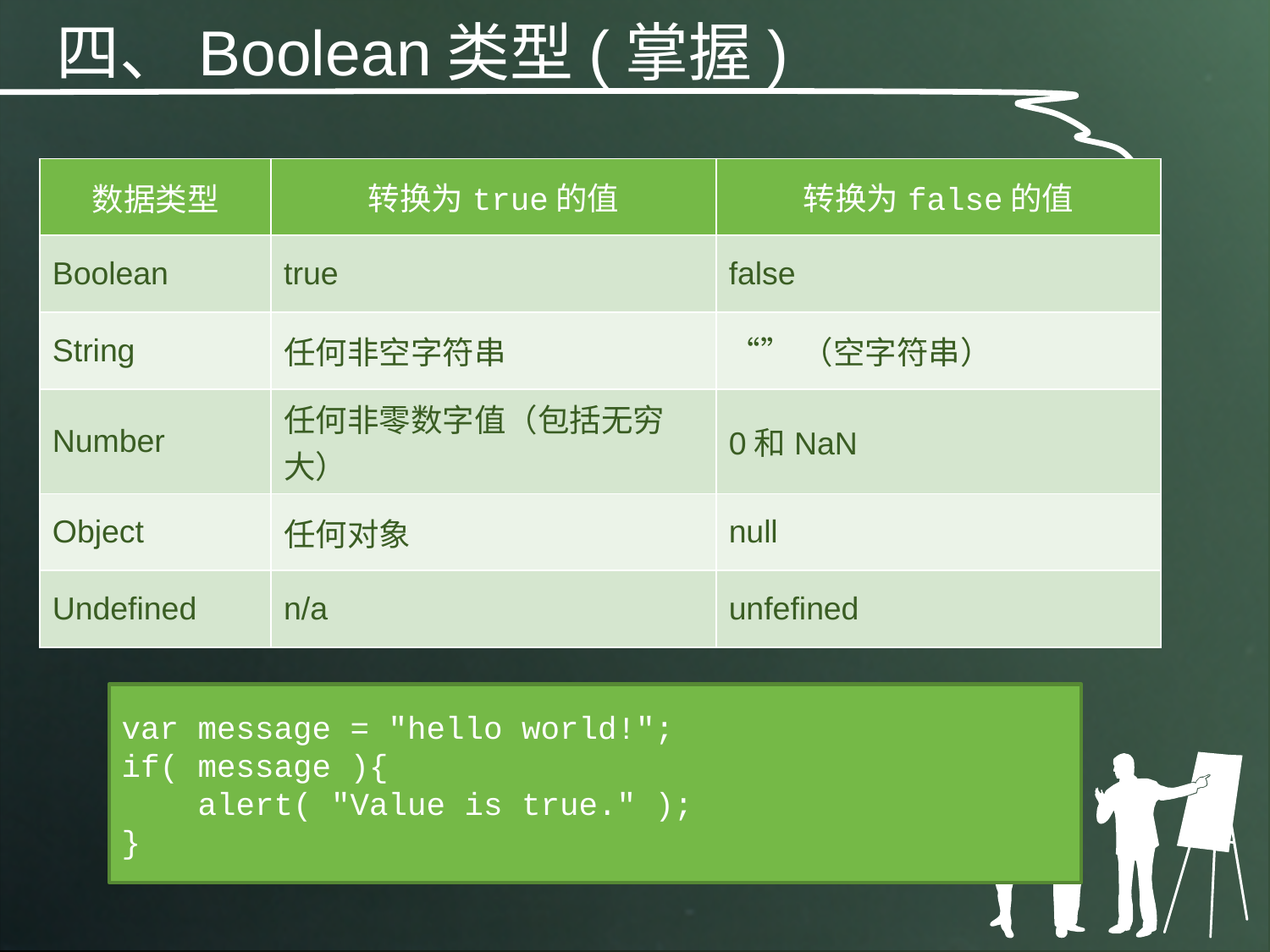

四、Boolean类型(掌握)

| 数据类型 | 转换为true的值 | 转换为false的值 |
| --- | --- | --- |
| Boolean | true | false |
| String | 任何非空字符串 | “”（空字符串） |
| Number | 任何非零数字值（包括无穷大） | 0和NaN |
| Object | 任何对象 | null |
| Undefined | n/a | unfefined |
var message = "hello world!";
if( message ){
    alert( "Value is true." );
}